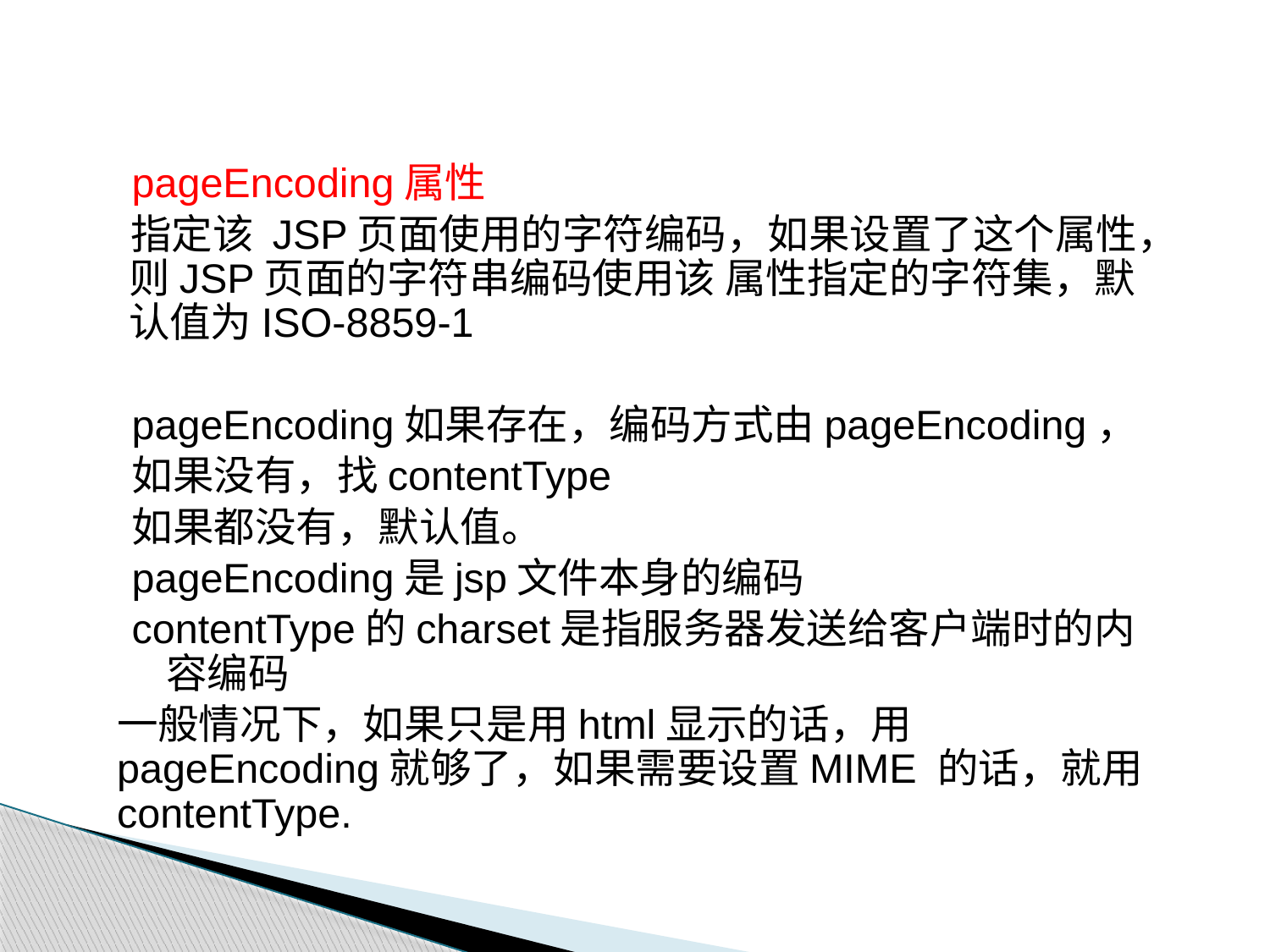

pageEncoding属性
指定该 JSP页面使用的字符编码，如果设置了这个属性，则JSP页面的字符串编码使用该 属性指定的字符集，默认值为ISO-8859-1

pageEncoding如果存在，编码方式由pageEncoding，
如果没有，找contentType
如果都没有，默认值。
pageEncoding是jsp文件本身的编码
contentType的charset是指服务器发送给客户端时的内容编码
一般情况下，如果只是用html显示的话，用pageEncoding就够了，如果需要设置MIME 的话，就用contentType.